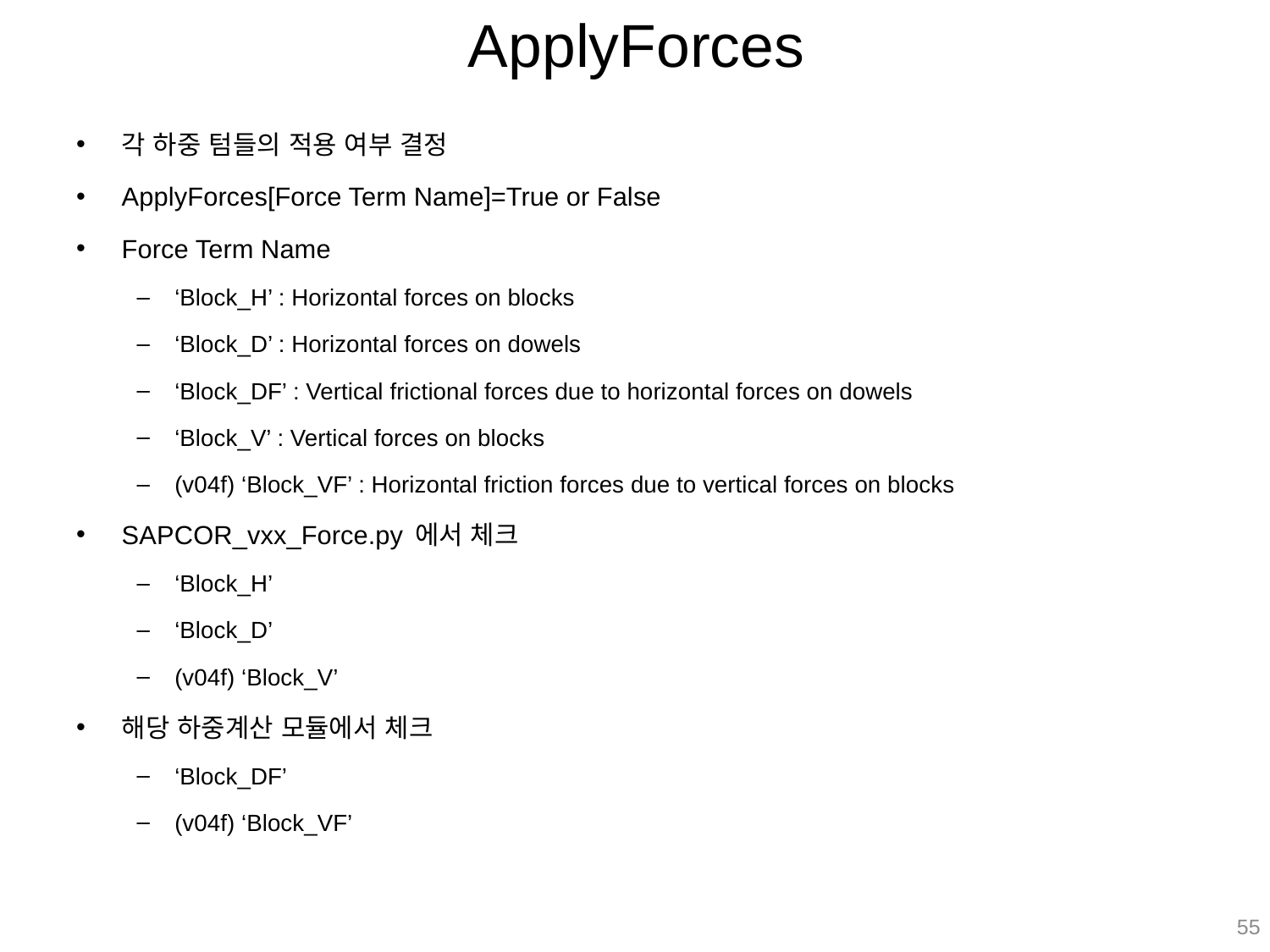

# ApplyForces
각 하중 텀들의 적용 여부 결정
ApplyForces[Force Term Name]=True or False
Force Term Name
‘Block_H’ : Horizontal forces on blocks
‘Block_D’ : Horizontal forces on dowels
‘Block_DF’ : Vertical frictional forces due to horizontal forces on dowels
‘Block_V’ : Vertical forces on blocks
(v04f) ‘Block_VF’ : Horizontal friction forces due to vertical forces on blocks
SAPCOR_vxx_Force.py 에서 체크
‘Block_H’
‘Block_D’
(v04f) ‘Block_V’
해당 하중계산 모듈에서 체크
‘Block_DF’
(v04f) ‘Block_VF’

55